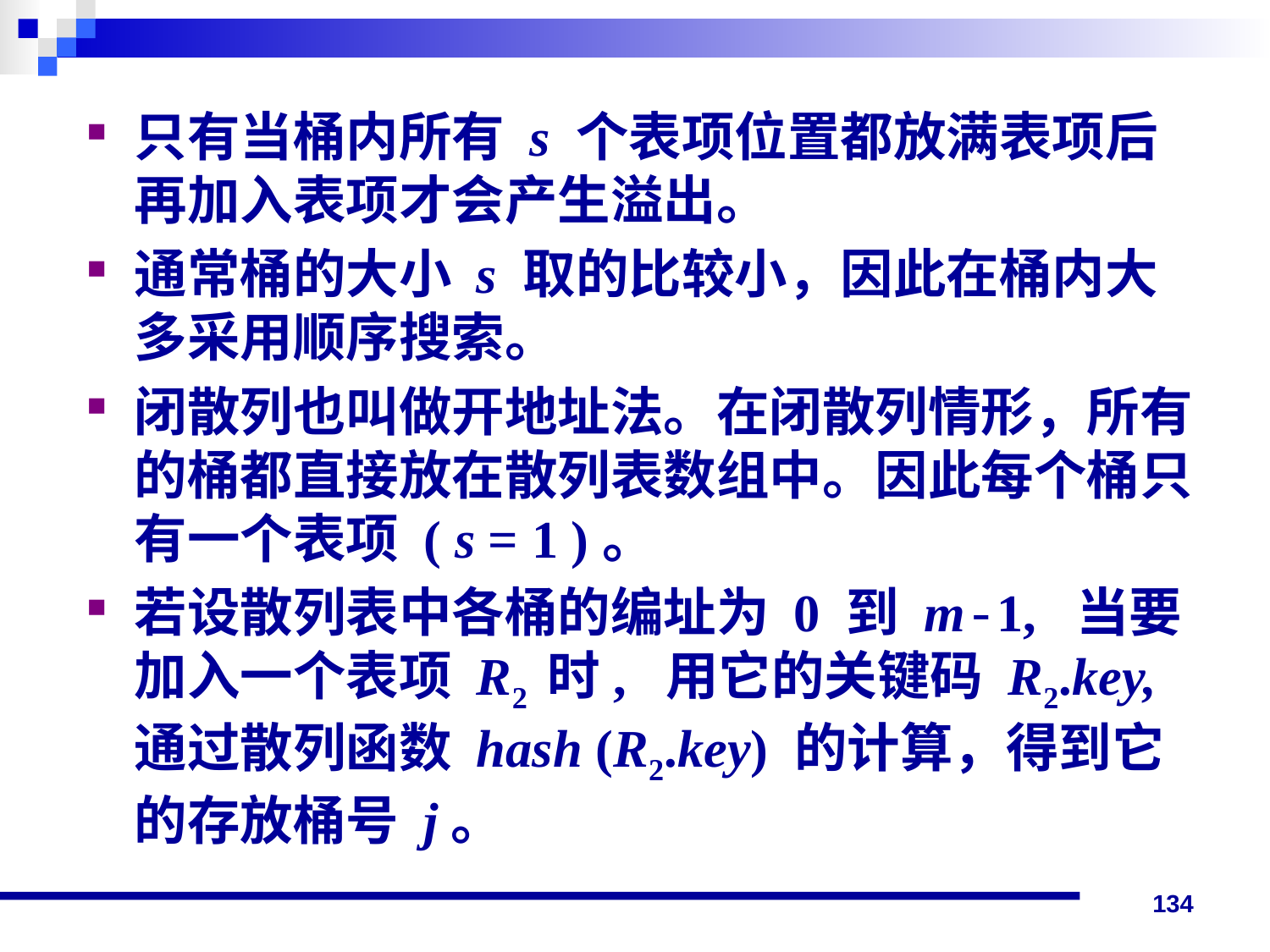

只有当桶内所有 s 个表项位置都放满表项后再加入表项才会产生溢出。
通常桶的大小 s 取的比较小，因此在桶内大多采用顺序搜索。
闭散列也叫做开地址法。在闭散列情形，所有的桶都直接放在散列表数组中。因此每个桶只有一个表项 ( s = 1 )。
若设散列表中各桶的编址为 0 到 m-1,  当要加入一个表项 R2 时,  用它的关键码 R2.key,  通过散列函数 hash (R2.key) 的计算，得到它的存放桶号 j。
134